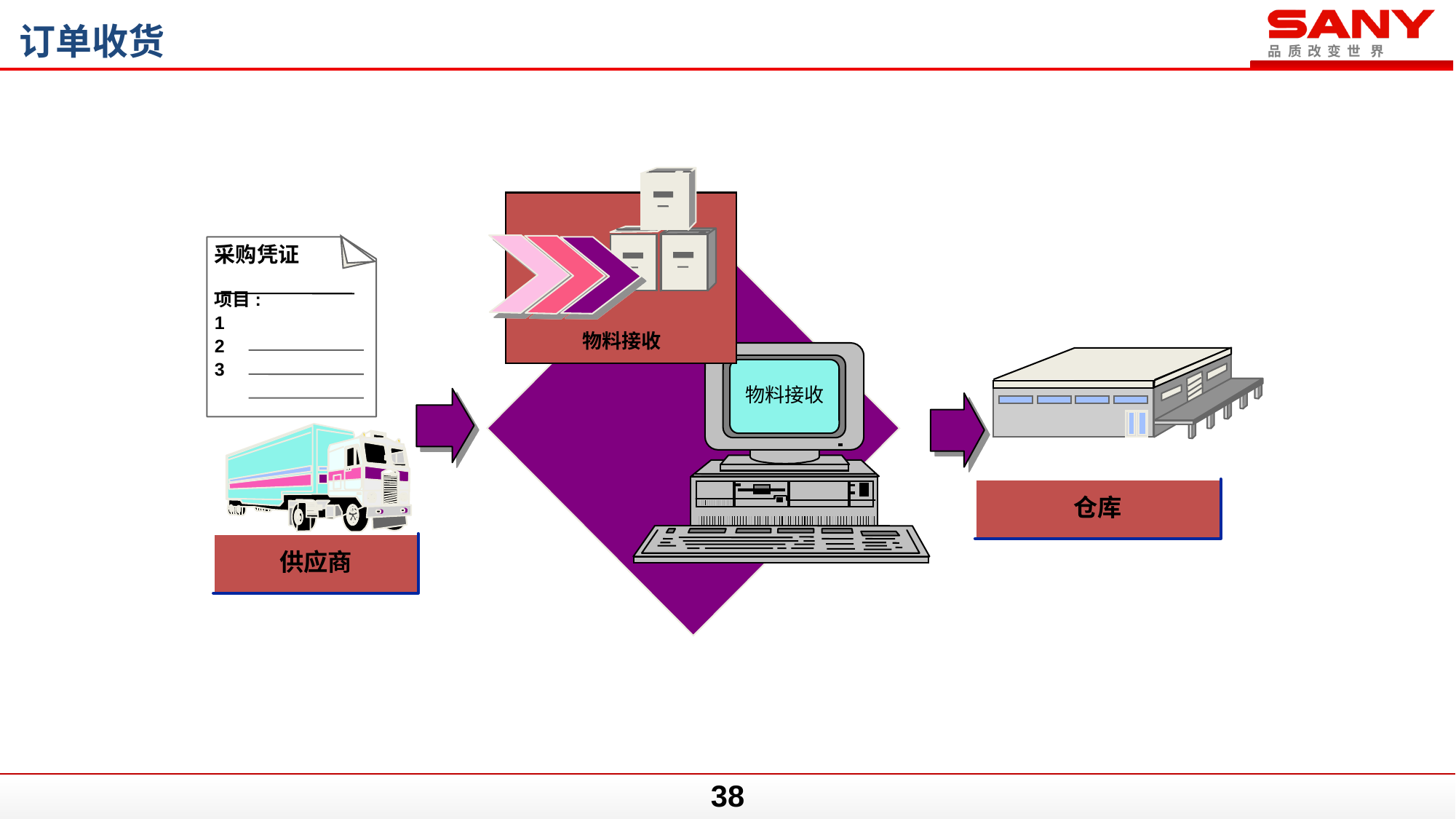

订单收货

采购凭证
项目:
1
2
3

物料接收

物料接收

仓库

供应商